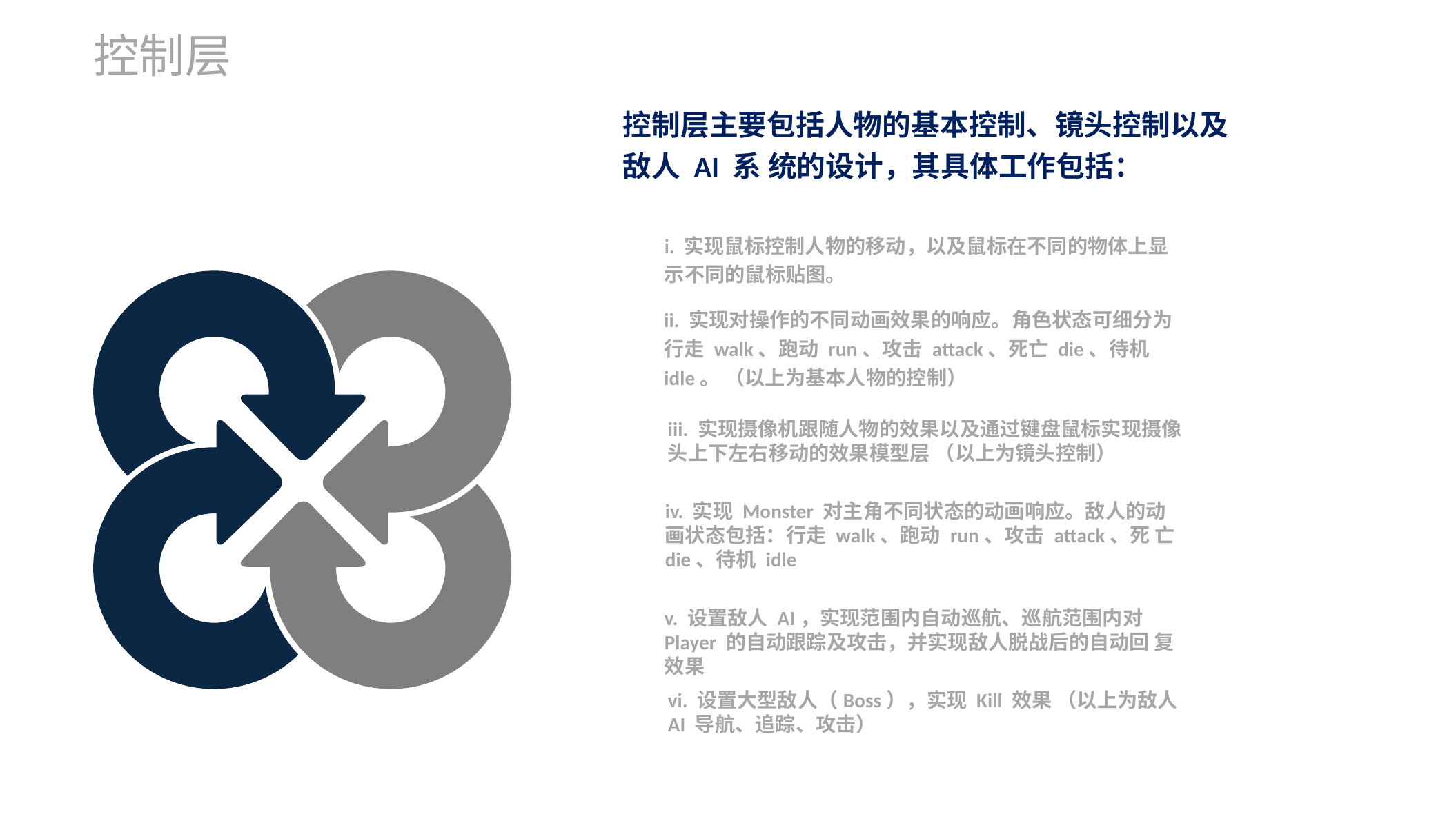

控制层
控制层主要包括人物的基本控制、镜头控制以及敌人 AI 系 统的设计，其具体工作包括：
i. 实现鼠标控制人物的移动，以及鼠标在不同的物体上显 示不同的鼠标贴图。

ii. 实现对操作的不同动画效果的响应。角色状态可细分为 行走 walk、跑动 run、攻击 attack、死亡 die、待机 idle。 （以上为基本人物的控制）
iii. 实现摄像机跟随人物的效果以及通过键盘鼠标实现摄像 头上下左右移动的效果模型层 （以上为镜头控制）
iv. 实现 Monster 对主角不同状态的动画响应。敌人的动 画状态包括：行走 walk、跑动 run、攻击 attack、死 亡 die、待机 idle
v. 设置敌人 AI，实现范围内自动巡航、巡航范围内对 Player 的自动跟踪及攻击，并实现敌人脱战后的自动回 复效果
vi. 设置大型敌人（Boss），实现 Kill 效果 （以上为敌人 AI 导航、追踪、攻击）